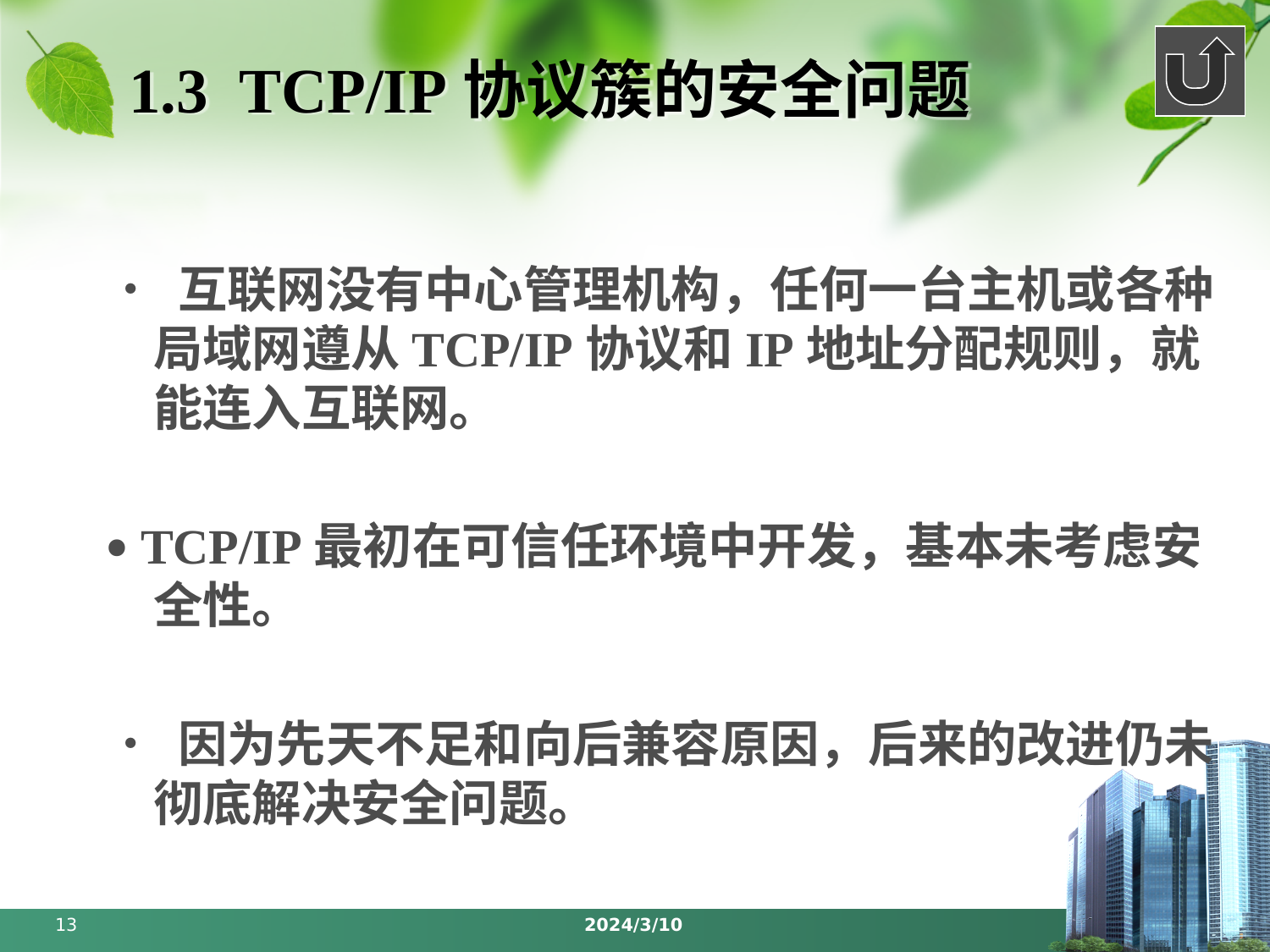

# 1.3  TCP/IP协议簇的安全问题

• 互联网没有中心管理机构，任何一台主机或各种局域网遵从TCP/IP协议和IP地址分配规则，就能连入互联网。

• TCP/IP最初在可信任环境中开发，基本未考虑安全性。

• 因为先天不足和向后兼容原因，后来的改进仍未彻底解决安全问题。
13
2024/3/10